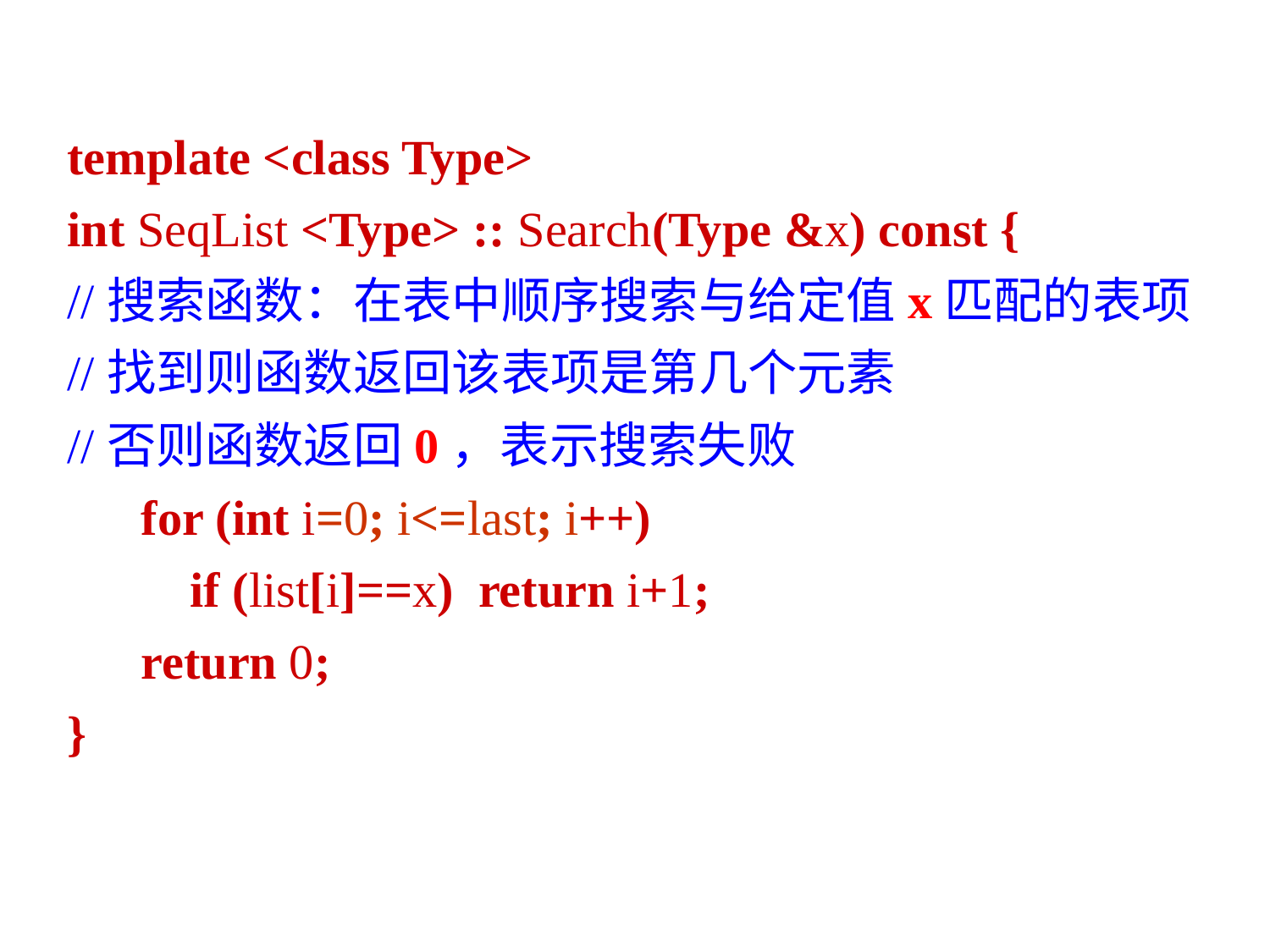

template <class Type>
int SeqList <Type> :: Search(Type &x) const {
//搜索函数：在表中顺序搜索与给定值x匹配的表项
//找到则函数返回该表项是第几个元素
//否则函数返回0，表示搜索失败
      for (int i=0; i<=last; i++)
          if (list[i]==x)  return i+1;
      return 0;
}
56